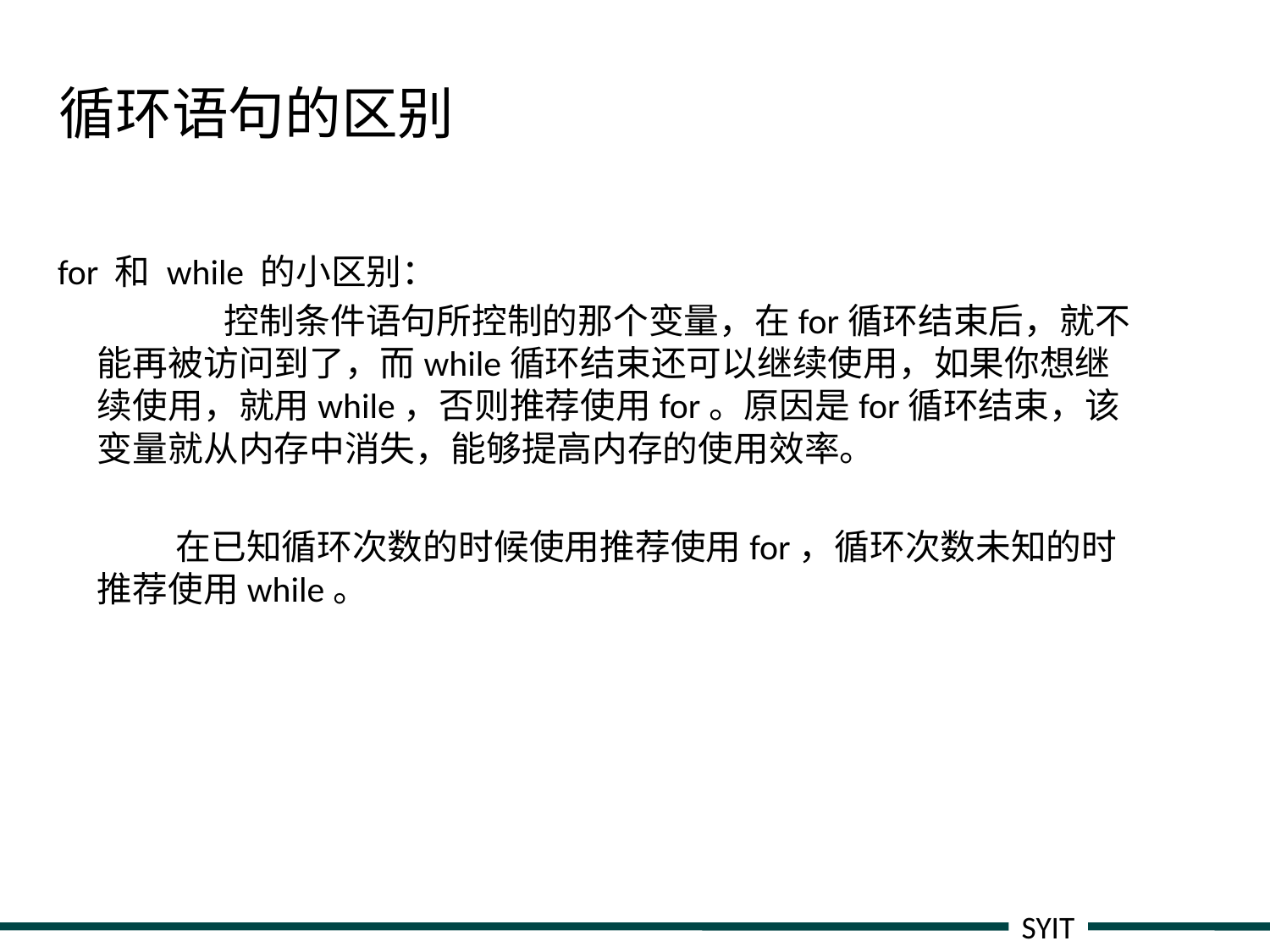

# 循环语句的区别
for 和 while 的小区别：
		控制条件语句所控制的那个变量，在for循环结束后，就不能再被访问到了，而while循环结束还可以继续使用，如果你想继续使用，就用while，否则推荐使用for。原因是for循环结束，该变量就从内存中消失，能够提高内存的使用效率。

              在已知循环次数的时候使用推荐使用for，循环次数未知的时推荐使用while。
SYIT